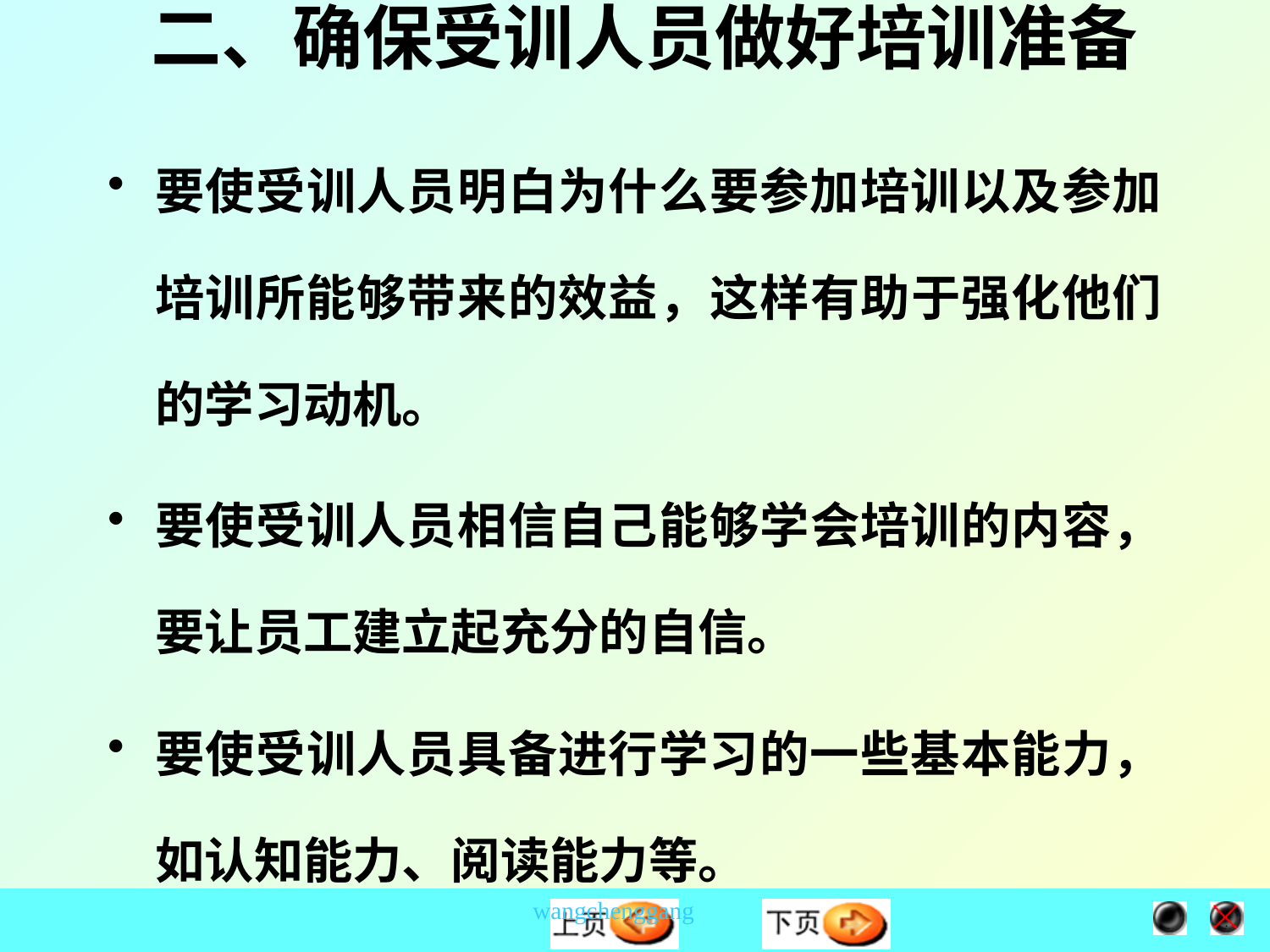

二、确保受训人员做好培训准备
要使受训人员明白为什么要参加培训以及参加培训所能够带来的效益，这样有助于强化他们的学习动机。
要使受训人员相信自己能够学会培训的内容，要让员工建立起充分的自信。
要使受训人员具备进行学习的一些基本能力，如认知能力、阅读能力等。
wangchenggang